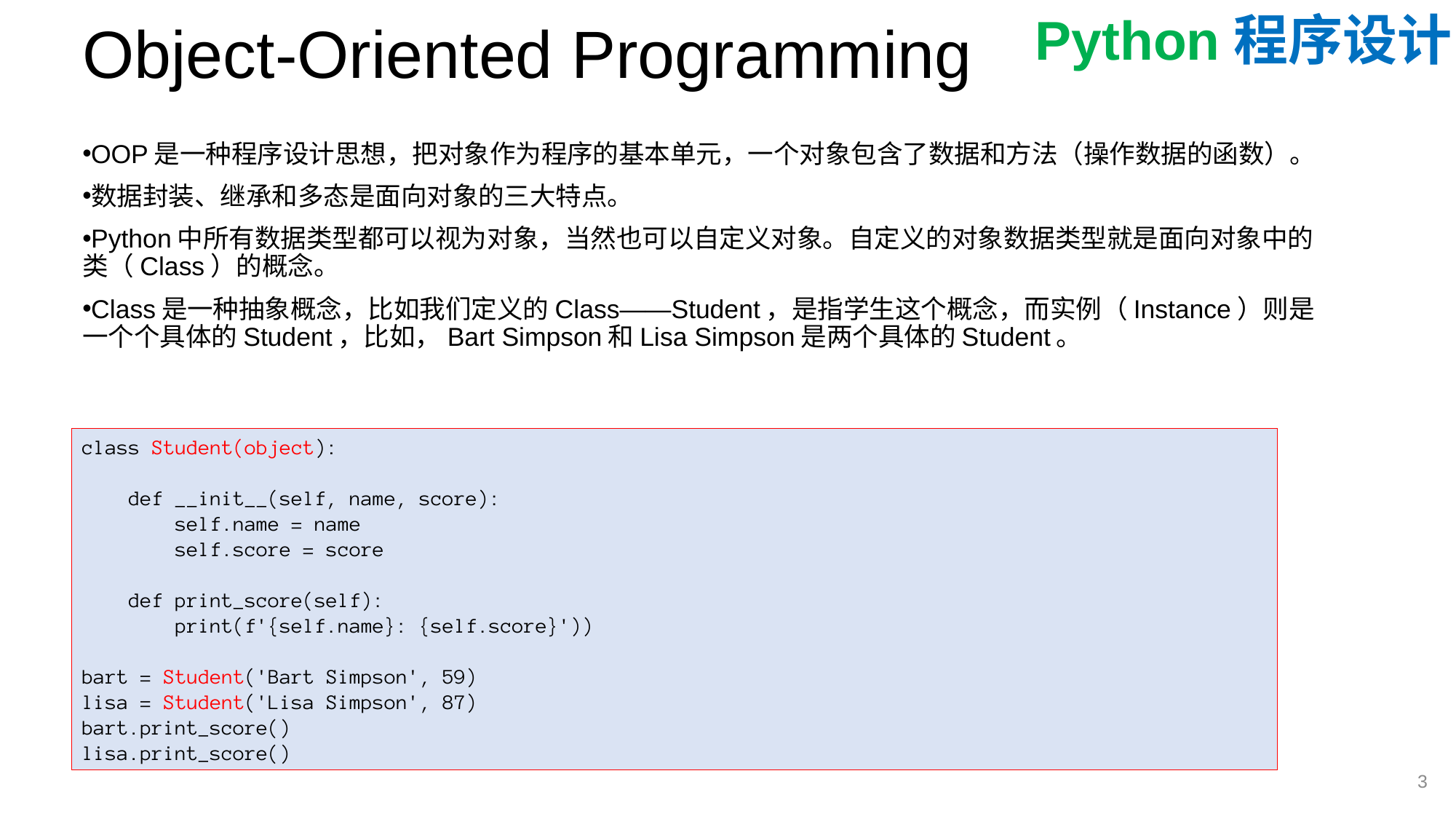

# Object-Oriented Programming
OOP是一种程序设计思想，把对象作为程序的基本单元，一个对象包含了数据和方法（操作数据的函数）。
数据封装、继承和多态是面向对象的三大特点。
Python中所有数据类型都可以视为对象，当然也可以自定义对象。自定义的对象数据类型就是面向对象中的类（Class）的概念。
Class是一种抽象概念，比如我们定义的Class——Student，是指学生这个概念，而实例（Instance）则是一个个具体的Student，比如，Bart Simpson和Lisa Simpson是两个具体的Student。

class Student(object):

    def __init__(self, name, score):
        self.name = name
        self.score = score

    def print_score(self):
        print(f'{self.name}: {self.score}'))

bart = Student('Bart Simpson', 59)
lisa = Student('Lisa Simpson', 87)
bart.print_score()
lisa.print_score()
3